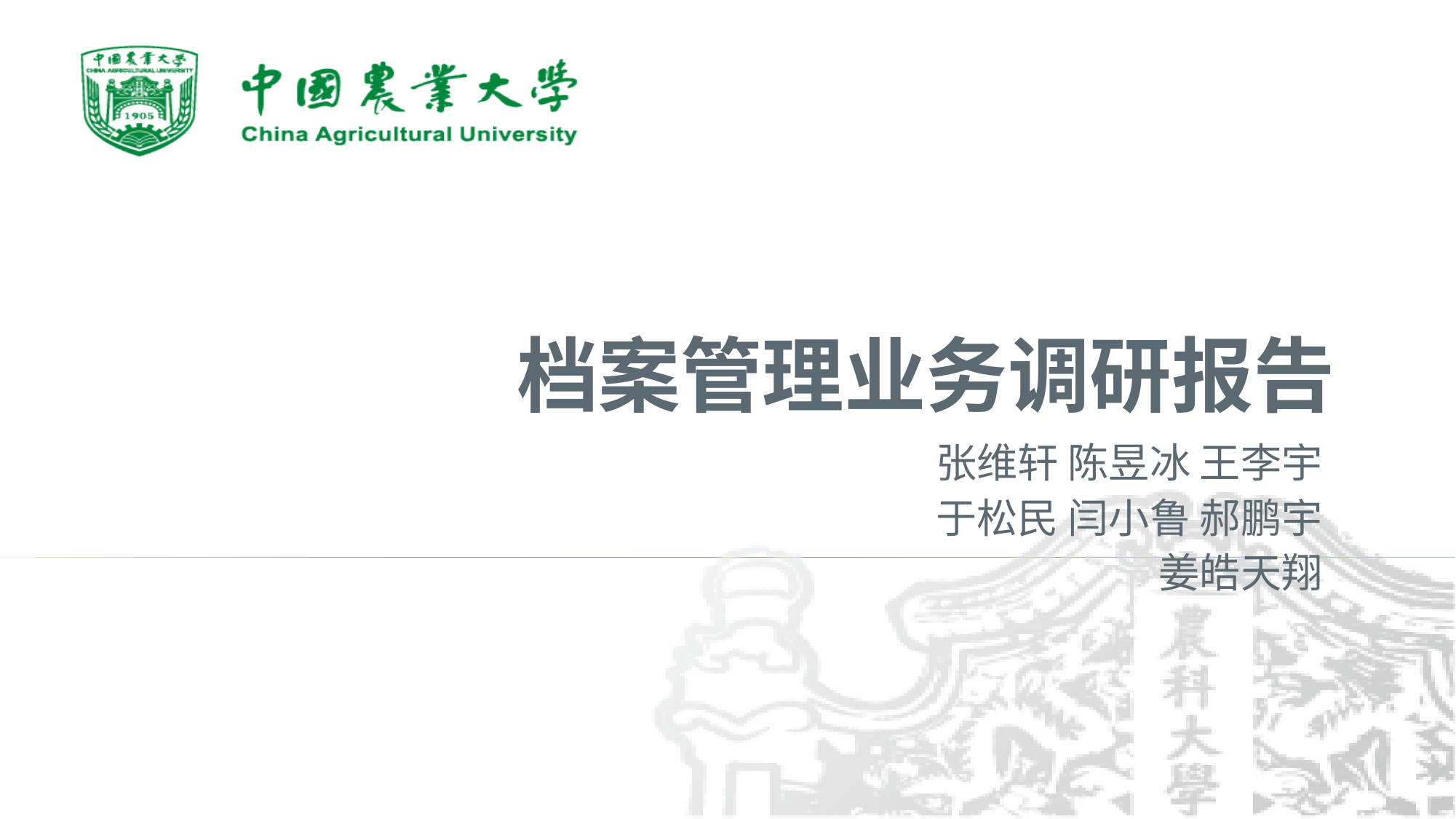

# 档案管理业务调研报告
张维轩 陈昱冰 王李宇
于松民 闫小鲁 郝鹏宇
姜皓天翔